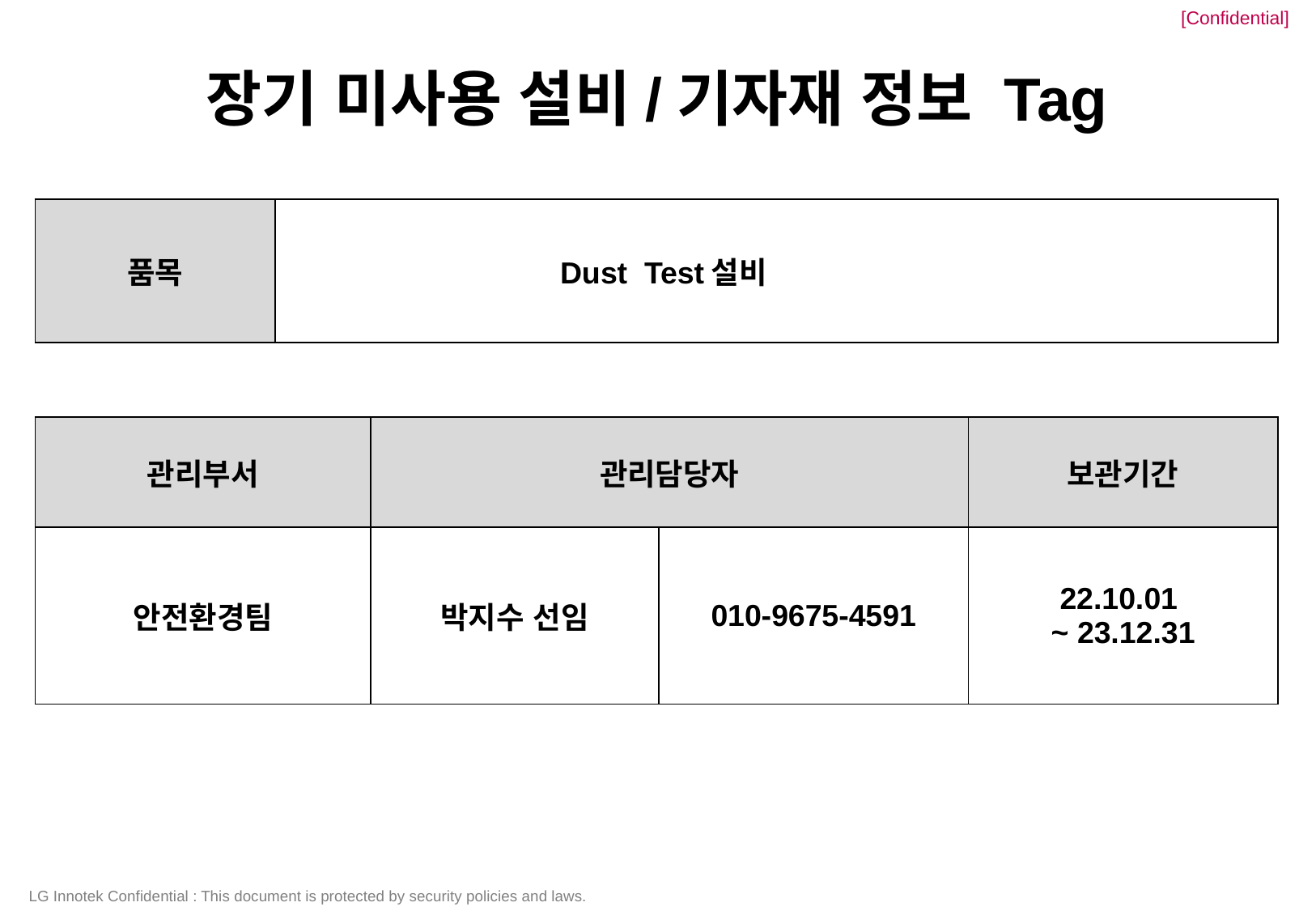

장기 미사용 설비/기자재 정보 Tag
| 품목 | Dust Test설비 |
| --- | --- |
| 관리부서 | 관리담당자 |  | 보관기간 |
| --- | --- | --- | --- |
| 안전환경팀 | 박지수 선임 | 010-9675-4591 | 22.10.01  ~ 23.12.31 |